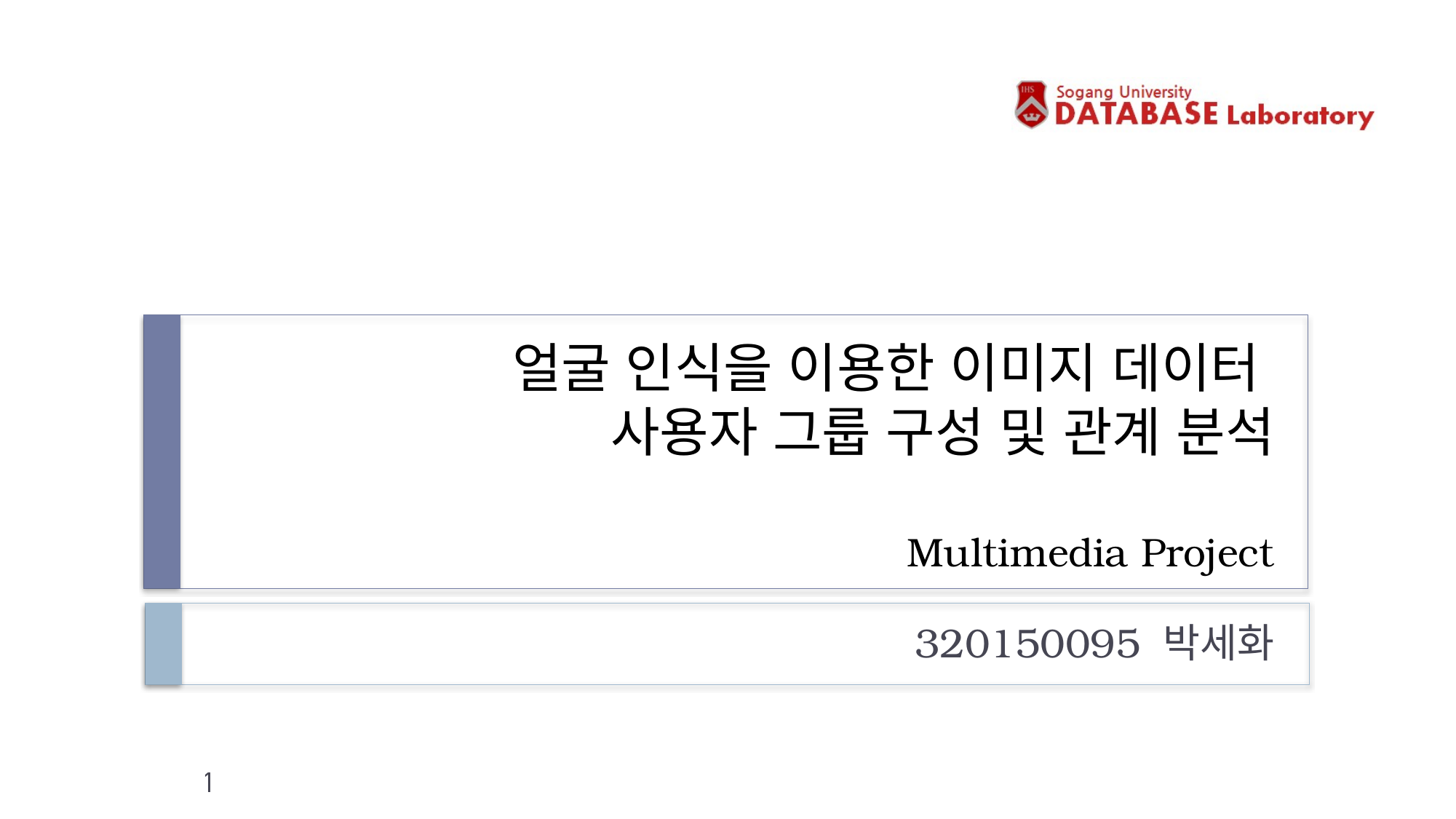

# 얼굴 인식을 이용한 이미지 데이터 사용자 그룹 구성 및 관계 분석 Multimedia Project
320150095 박세화
1